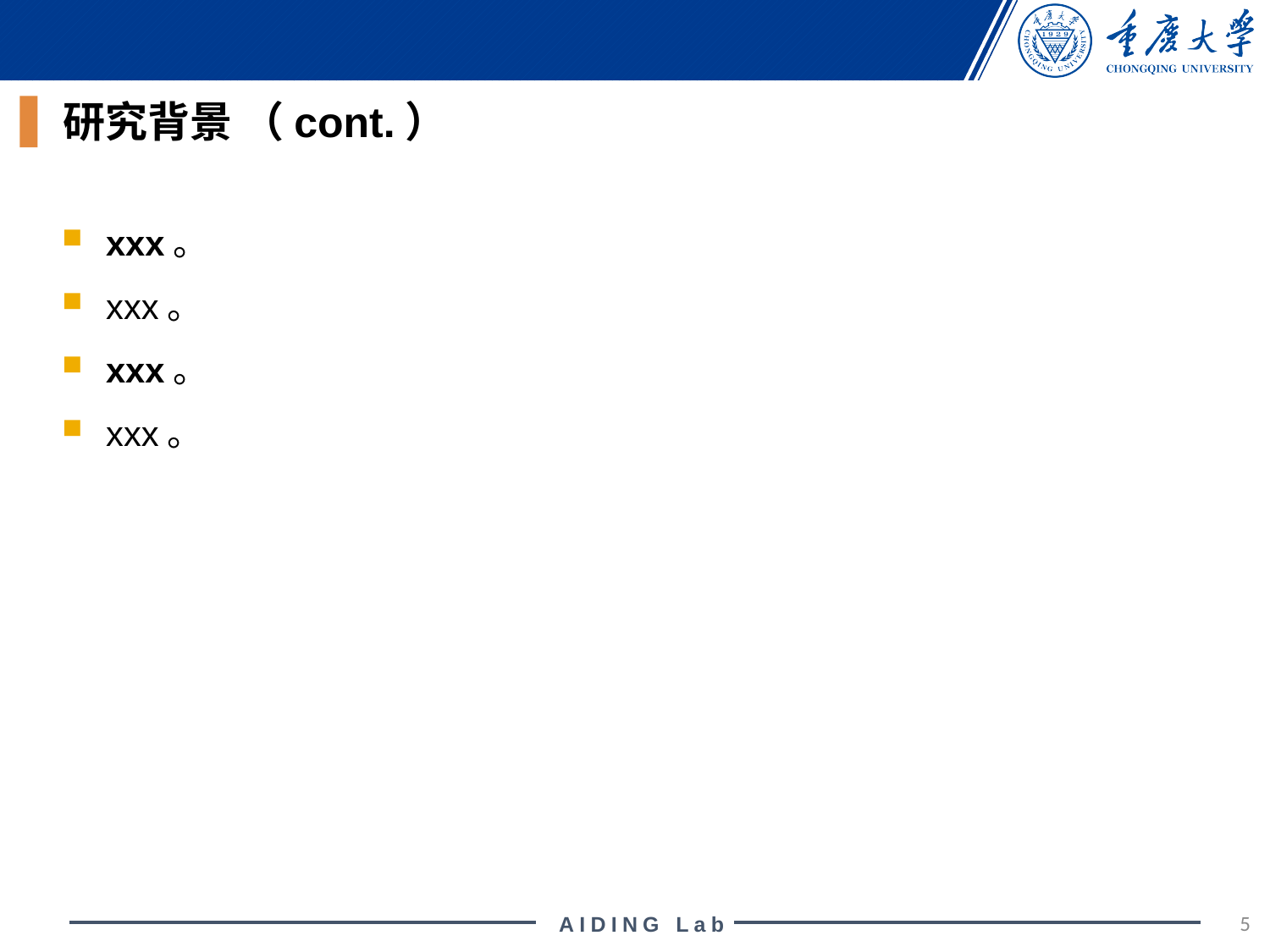

研究背景 （cont.）
xxx。
xxx。
xxx。
xxx。
5